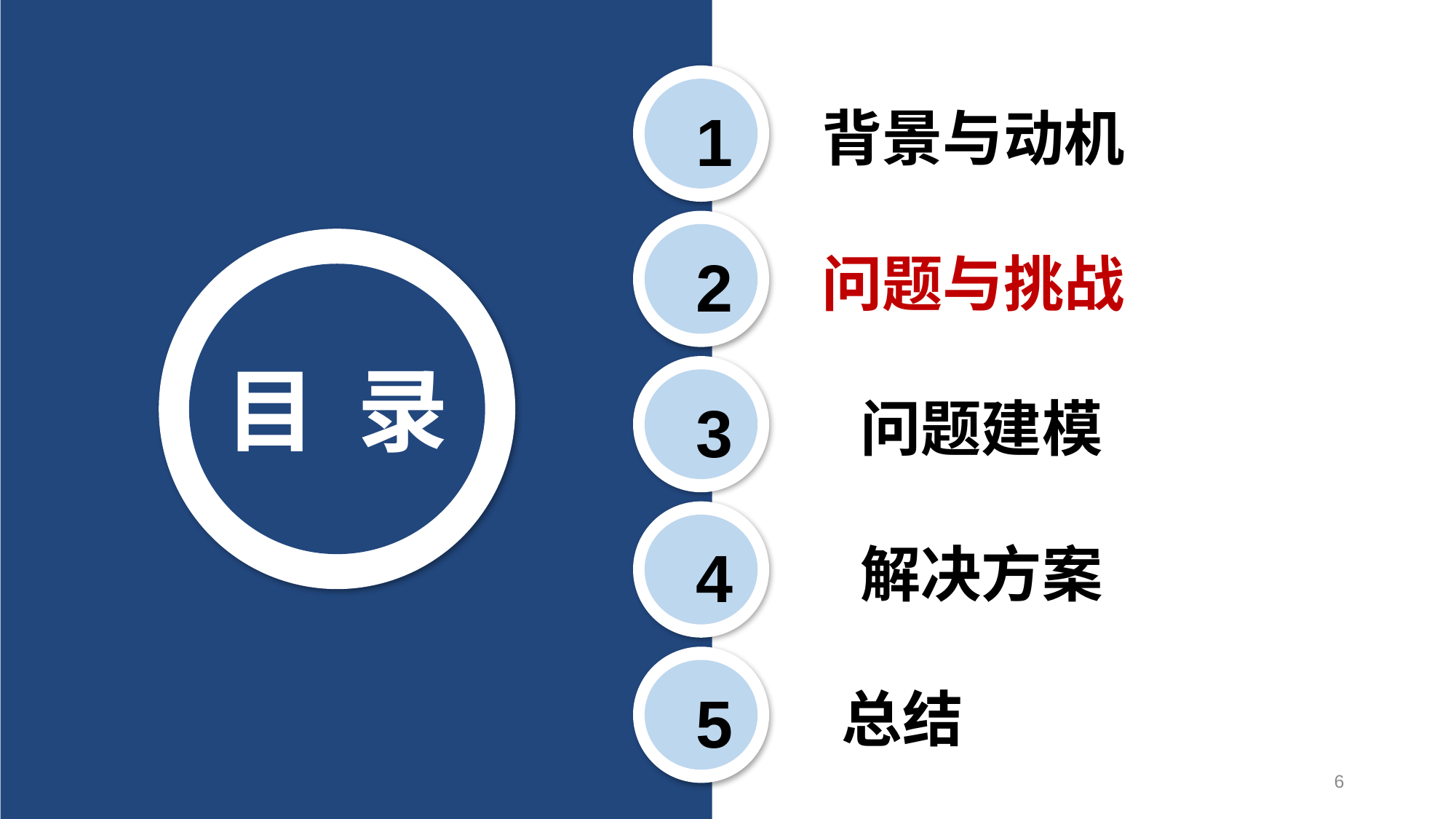

背景与动机
1

问题与挑战
2

目  录

3
问题建模

4
解决方案

5
总结
6